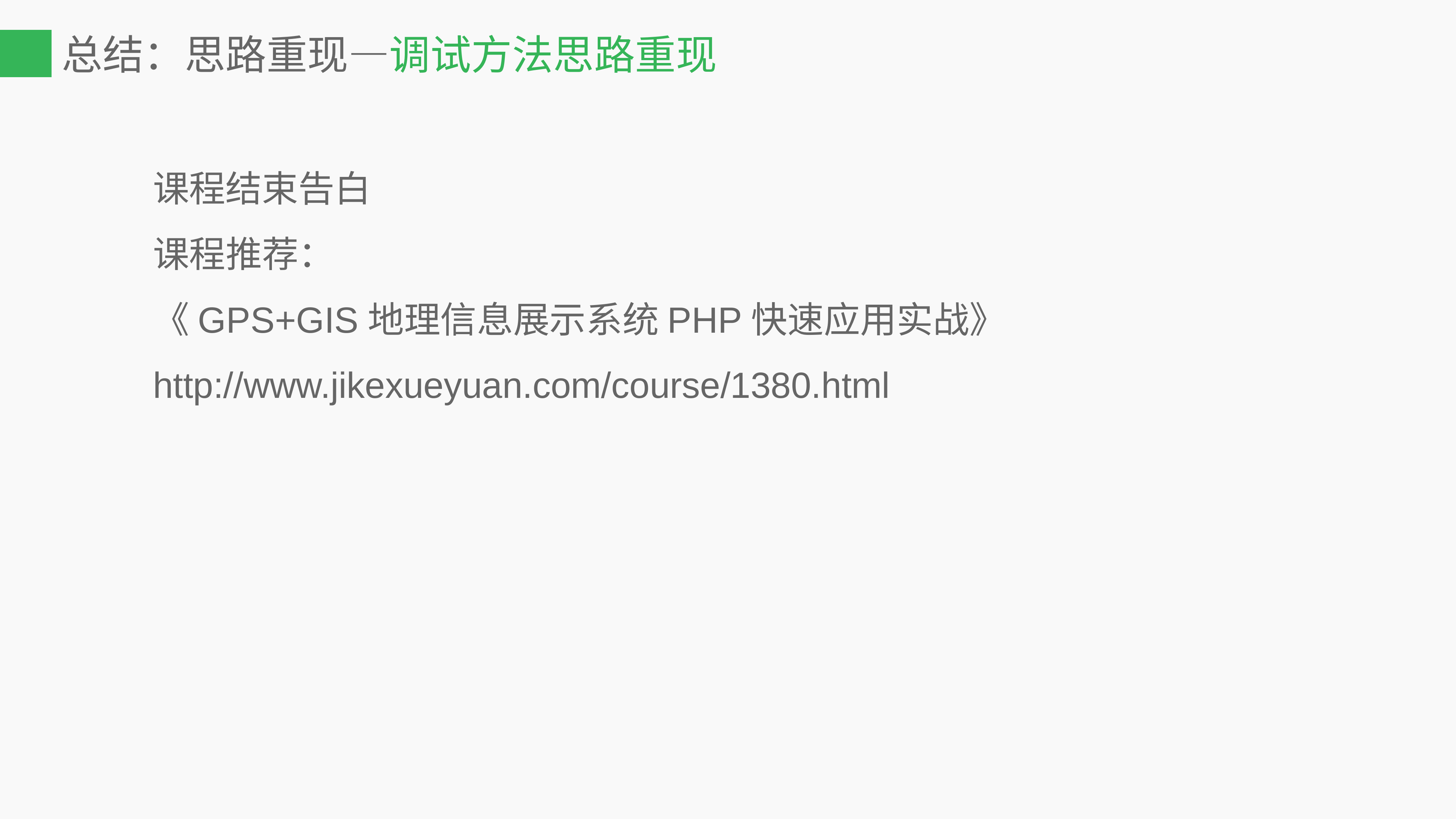

# 总结：思路重现—调试方法思路重现
课程结束告白
课程推荐：
《GPS+GIS地理信息展示系统PHP快速应用实战》
http://www.jikexueyuan.com/course/1380.html